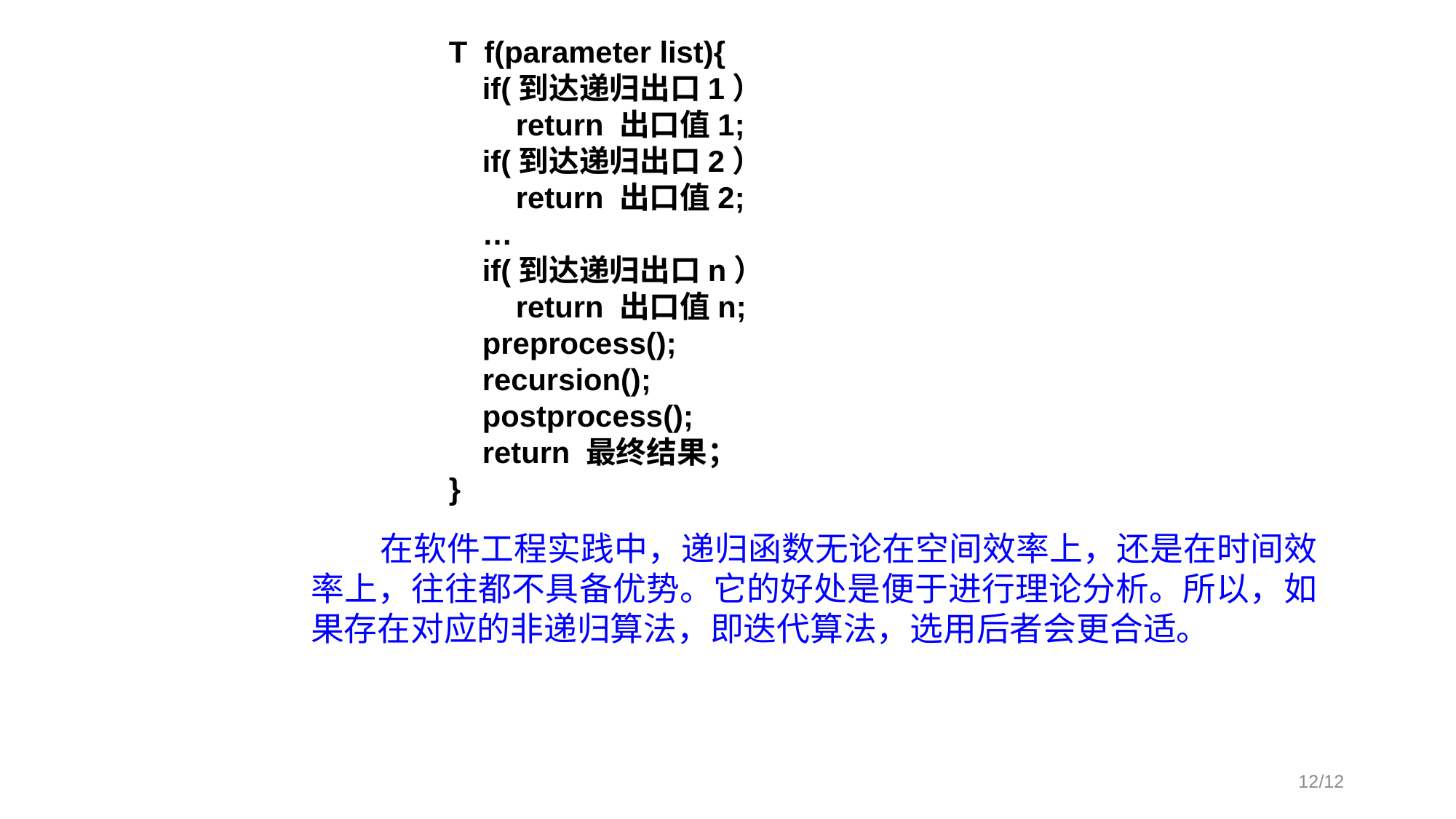

T  f(parameter list){
    if(到达递归出口1）
        return 出口值1;
    if(到达递归出口2）
        return 出口值2;
    …
    if(到达递归出口n）
        return 出口值n;
    preprocess();
    recursion();
    postprocess();
    return 最终结果；
}
        在软件工程实践中，递归函数无论在空间效率上，还是在时间效率上，往往都不具备优势。它的好处是便于进行理论分析。所以，如果存在对应的非递归算法，即迭代算法，选用后者会更合适。
12/12